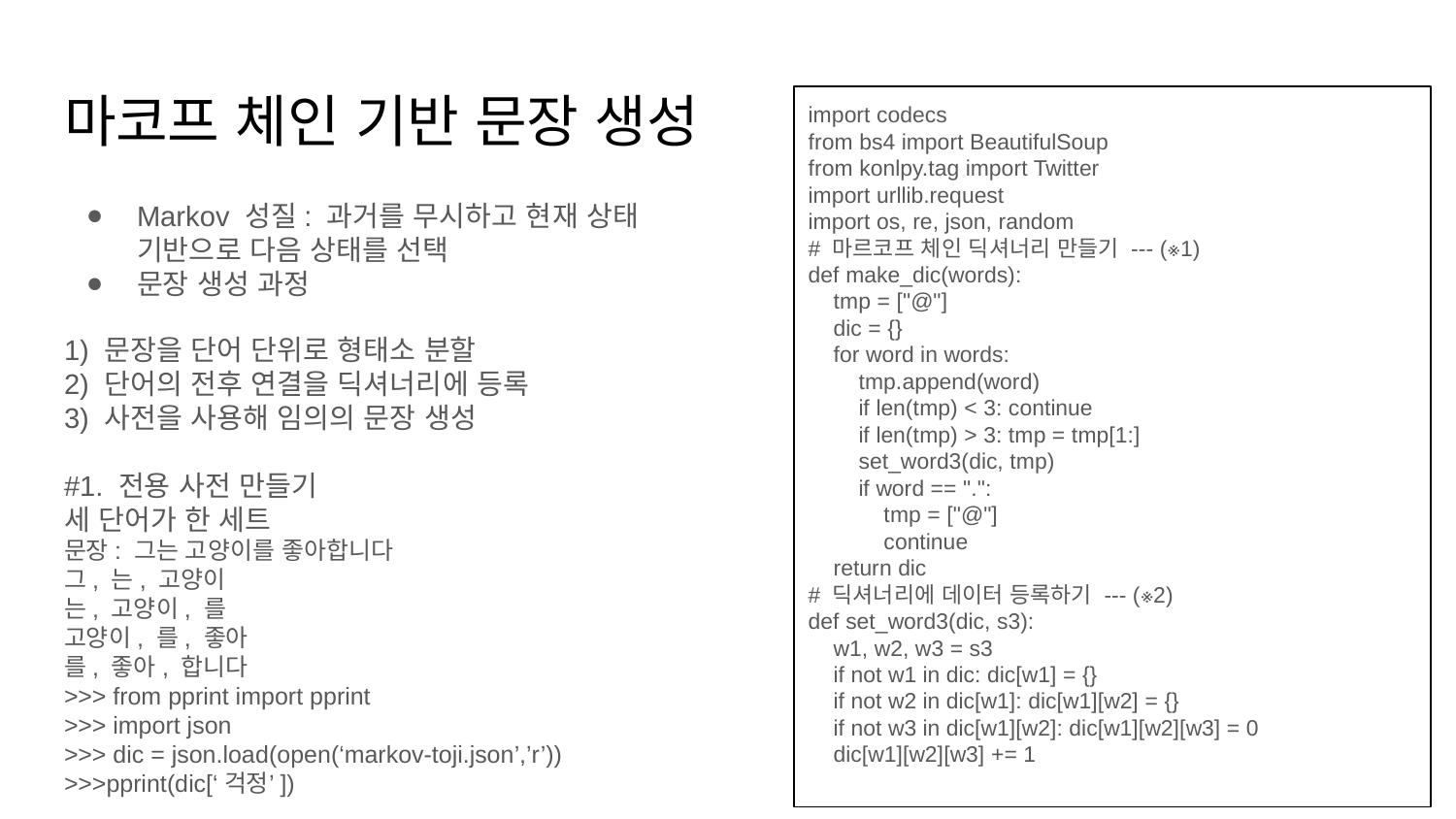

# 마코프 체인 기반 문장 생성
import codecs
from bs4 import BeautifulSoup
from konlpy.tag import Twitter
import urllib.request
import os, re, json, random
# 마르코프 체인 딕셔너리 만들기 --- (※1)
def make_dic(words):
    tmp = ["@"]
    dic = {}
    for word in words:
        tmp.append(word)
        if len(tmp) < 3: continue
        if len(tmp) > 3: tmp = tmp[1:]
        set_word3(dic, tmp)
        if word == ".":
            tmp = ["@"]
            continue
    return dic
# 딕셔너리에 데이터 등록하기 --- (※2)
def set_word3(dic, s3):
    w1, w2, w3 = s3
    if not w1 in dic: dic[w1] = {}
    if not w2 in dic[w1]: dic[w1][w2] = {}
    if not w3 in dic[w1][w2]: dic[w1][w2][w3] = 0
    dic[w1][w2][w3] += 1
Markov 성질: 과거를 무시하고 현재 상태 기반으로 다음 상태를 선택
문장 생성 과정
1) 문장을 단어 단위로 형태소 분할
2) 단어의 전후 연결을 딕셔너리에 등록
3) 사전을 사용해 임의의 문장 생성

#1. 전용 사전 만들기
세 단어가 한 세트
문장: 그는 고양이를 좋아합니다
그, 는, 고양이
는, 고양이, 를
고양이, 를, 좋아
를, 좋아, 합니다
>>> from pprint import pprint
>>> import json
>>> dic = json.load(open(‘markov-toji.json’,’r’))
>>>pprint(dic[‘걱정’])